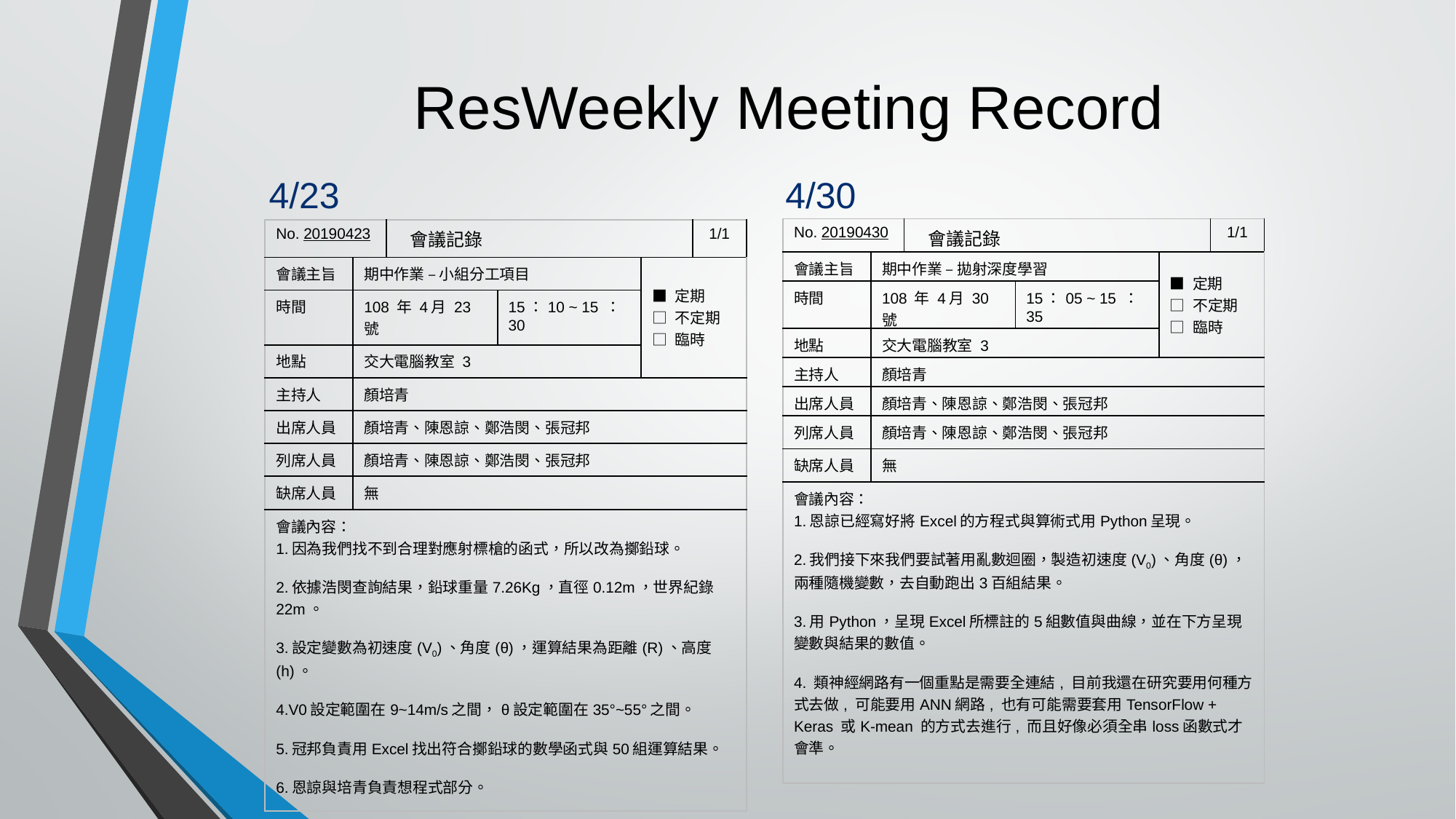

# ResWeekly Meeting Record
4/23
4/30
| No. 20190430 |  | 會議記錄 |  |  | 1/1 |
| --- | --- | --- | --- | --- | --- |
| 會議主旨 | 期中作業 – 拋射深度學習 |  |  | ■ 定期 □ 不定期 □ 臨時 |  |
| 時間 | 108 年 4月 30 號 |  | 15：05 ~ 15 ：35 |  |  |
| 地點 | 交大電腦教室 3 |  |  |  |  |
| 主持人 | 顏培青 |  |  |  |  |
| 出席人員 | 顏培青、陳恩諒、鄭浩閔、張冠邦 |  |  |  |  |
| 列席人員 | 顏培青、陳恩諒、鄭浩閔、張冠邦 |  |  |  |  |
| 缺席人員 | 無 |  |  |  |  |
| 會議內容： 1.恩諒已經寫好將Excel的方程式與算術式用Python呈現。 2.我們接下來我們要試著用亂數迴圈，製造初速度(V0)、角度(θ)，兩種隨機變數，去自動跑出3百組結果。 3.用Python，呈現Excel所標註的5組數值與曲線，並在下方呈現變數與結果的數值。 4. 類神經網路有一個重點是需要全連結, 目前我還在研究要用何種方式去做, 可能要用ANN網路, 也有可能需要套用TensorFlow + Keras 或K-mean 的方式去進行, 而且好像必須全串loss函數式才會準。 |  |  |  |  |  |
| No. 20190423 |  | 會議記錄 |  |  | 1/1 |
| --- | --- | --- | --- | --- | --- |
| 會議主旨 | 期中作業 – 小組分工項目 |  |  | ■ 定期 □ 不定期 □ 臨時 |  |
| 時間 | 108 年 4月 23 號 |  | 15：10 ~ 15 ：30 |  |  |
| 地點 | 交大電腦教室 3 |  |  |  |  |
| 主持人 | 顏培青 |  |  |  |  |
| 出席人員 | 顏培青、陳恩諒、鄭浩閔、張冠邦 |  |  |  |  |
| 列席人員 | 顏培青、陳恩諒、鄭浩閔、張冠邦 |  |  |  |  |
| 缺席人員 | 無 |  |  |  |  |
| 會議內容： 1.因為我們找不到合理對應射標槍的函式，所以改為擲鉛球。 2.依據浩閔查詢結果，鉛球重量7.26Kg，直徑0.12m，世界紀錄22m。 3.設定變數為初速度(V0)、角度(θ)，運算結果為距離(R)、高度(h)。 4.V0設定範圍在9~14m/s之間，θ設定範圍在35°~55°之間。 5.冠邦負責用Excel找出符合擲鉛球的數學函式與50組運算結果。 6.恩諒與培青負責想程式部分。 |  |  |  |  |  |